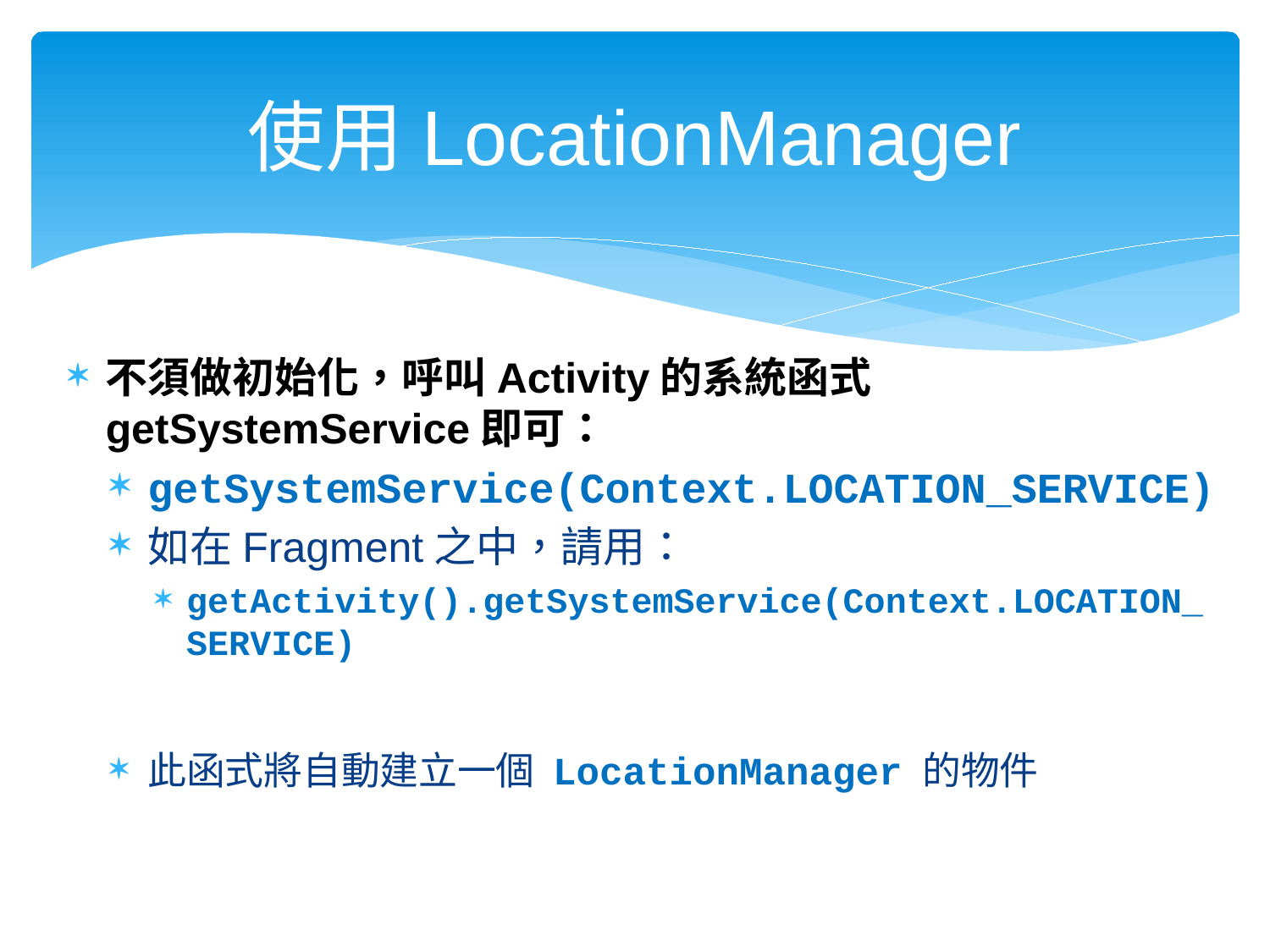

# 使用LocationManager
不須做初始化，呼叫Activity的系統函式getSystemService即可：
getSystemService(Context.LOCATION_SERVICE)
如在Fragment之中，請用：
getActivity().getSystemService(Context.LOCATION_SERVICE)

此函式將自動建立一個 LocationManager 的物件